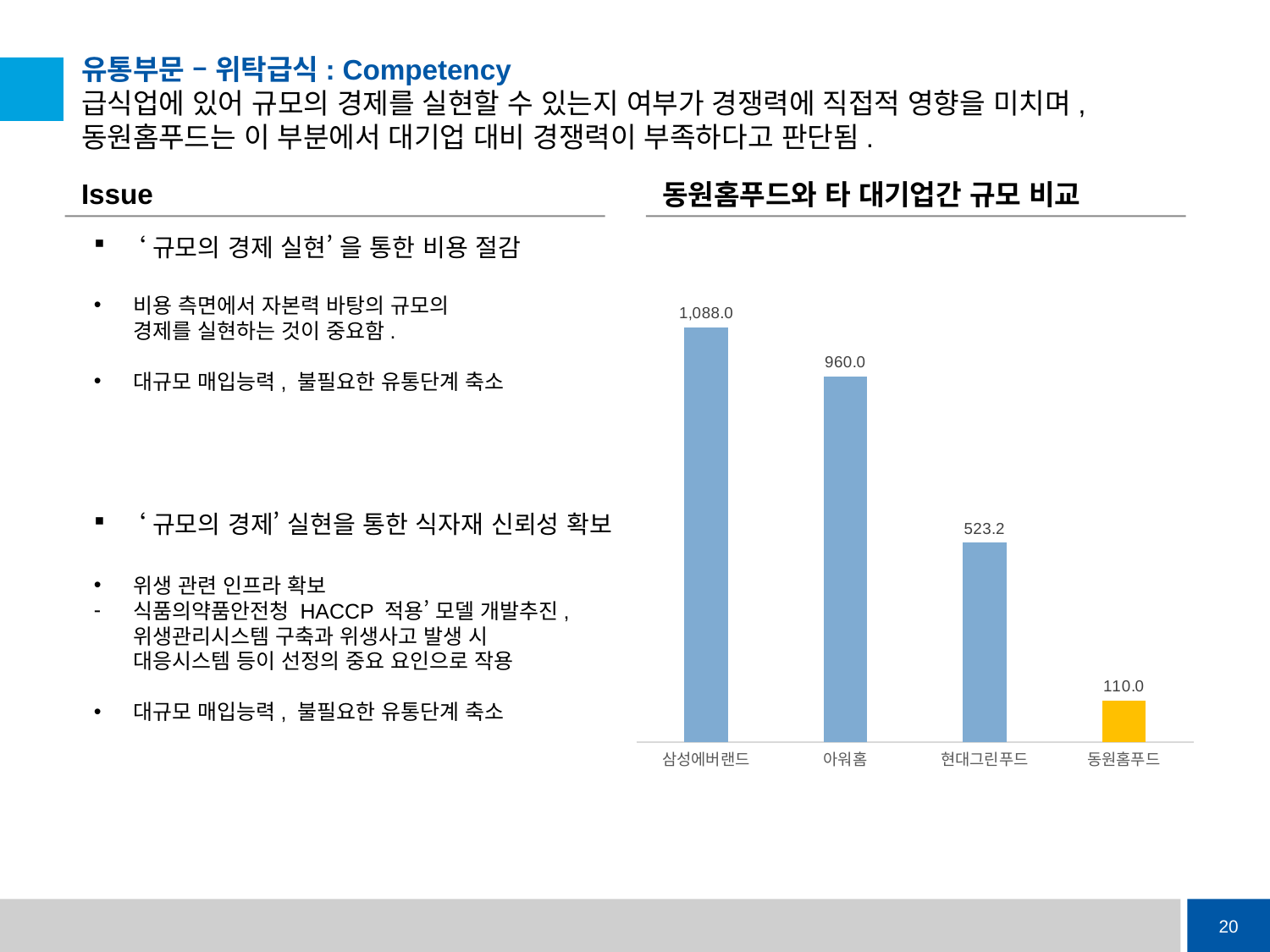

# 유통부문 – 위탁급식: Competency 급식업에 있어 규모의 경제를 실현할 수 있는지 여부가 경쟁력에 직접적 영향을 미치며, 동원홈푸드는 이 부분에서 대기업 대비 경쟁력이 부족하다고 판단됨.
Issue
동원홈푸드와 타 대기업간 규모 비교

   ‘규모의 경제 실현’ 을 통한 비용 절감

### Chart

| Category |  |
|---|---|
| 삼성에버랜드 | 1088.002813 |
| 아워홈 | 960.0 |
| 현대그린푸드 | 523.232 |
| 동원홈푸드 | 110.0 |
비용 측면에서 자본력 바탕의 규모의
경제를 실현하는 것이 중요함.

대규모 매입능력, 불필요한 유통단계 축소
   ‘규모의 경제’ 실현을 통한 식자재 신뢰성 확보
위생 관련 인프라 확보
식품의약품안전청 HACCP 적용’ 모델 개발추진,
위생관리시스템 구축과 위생사고 발생 시 대응시스템 등이 선정의 중요 요인으로 작용

대규모 매입능력, 불필요한 유통단계 축소